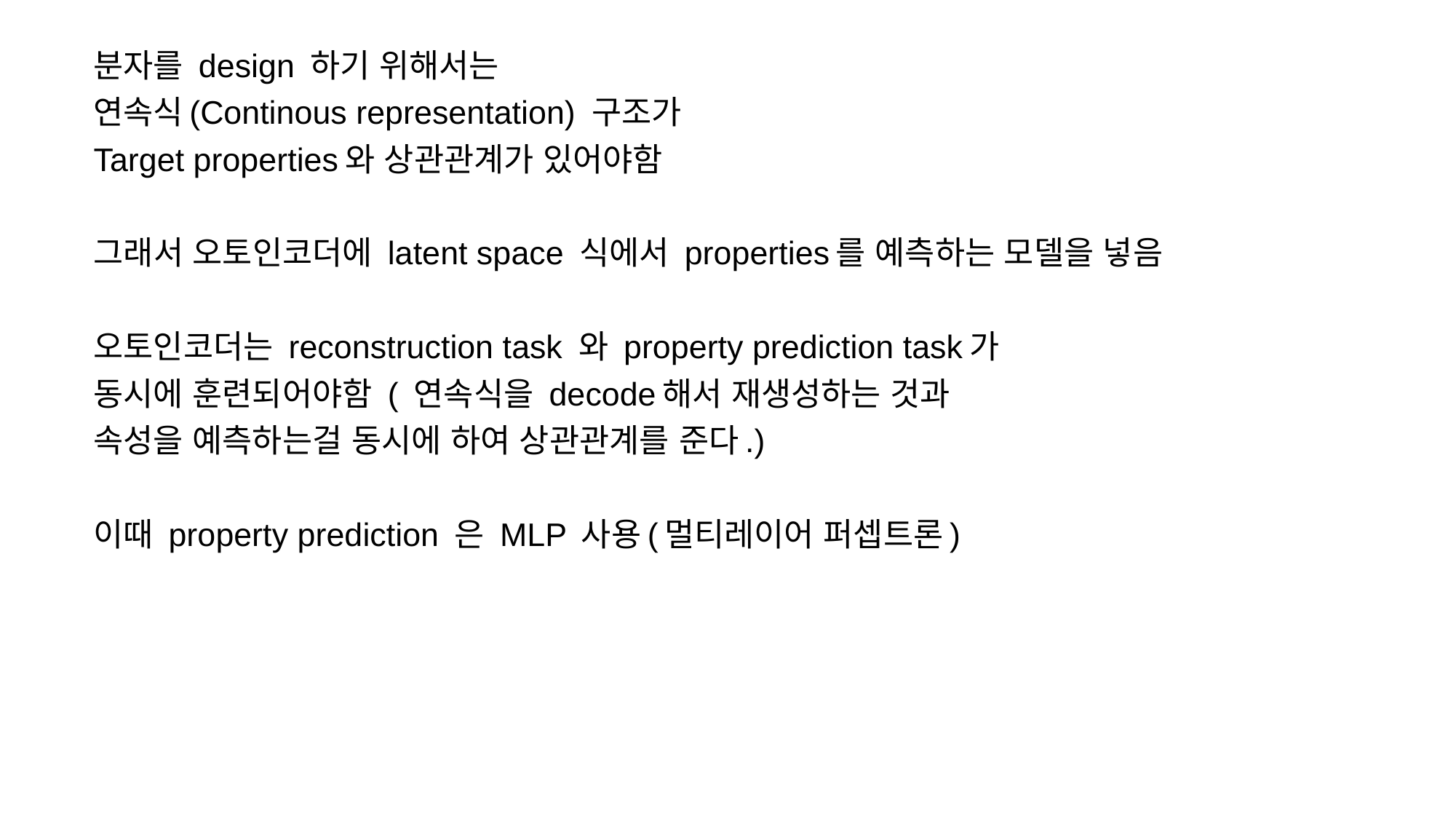

분자를 design 하기 위해서는
연속식(Continous representation) 구조가
Target properties와 상관관계가 있어야함

그래서 오토인코더에 latent space 식에서 properties를 예측하는 모델을 넣음

오토인코더는 reconstruction task 와 property prediction task가
동시에 훈련되어야함 ( 연속식을 decode해서 재생성하는 것과
속성을 예측하는걸 동시에 하여 상관관계를 준다.)

이때 property prediction 은 MLP 사용(멀티레이어 퍼셉트론)